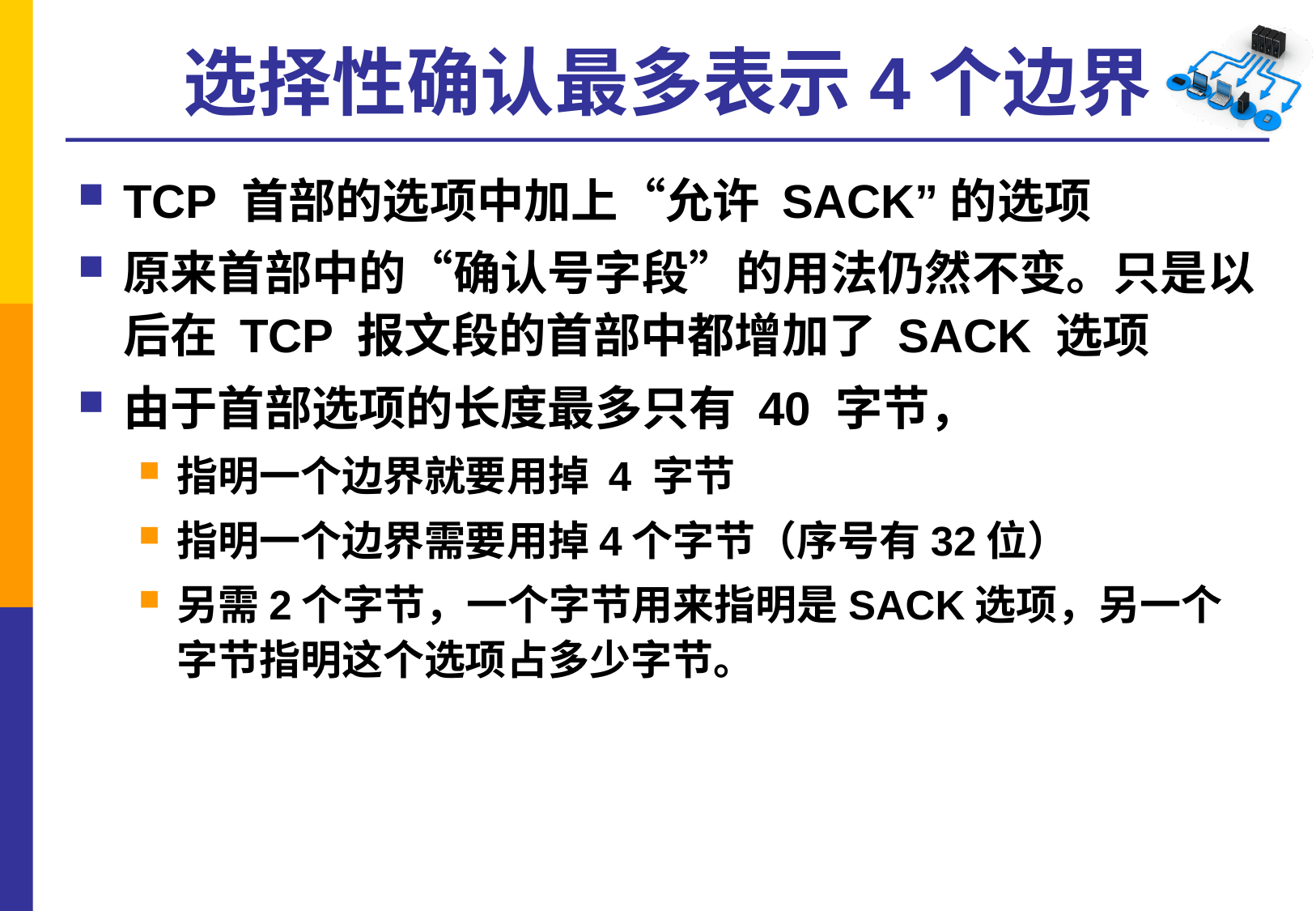

# 选择性确认最多表示4个边界
TCP 首部的选项中加上“允许 SACK”的选项
原来首部中的“确认号字段”的用法仍然不变。只是以后在 TCP 报文段的首部中都增加了 SACK 选项
由于首部选项的长度最多只有 40 字节，
指明一个边界就要用掉 4 字节
指明一个边界需要用掉4个字节（序号有32位）
另需2个字节，一个字节用来指明是SACK选项，另一个字节指明这个选项占多少字节。